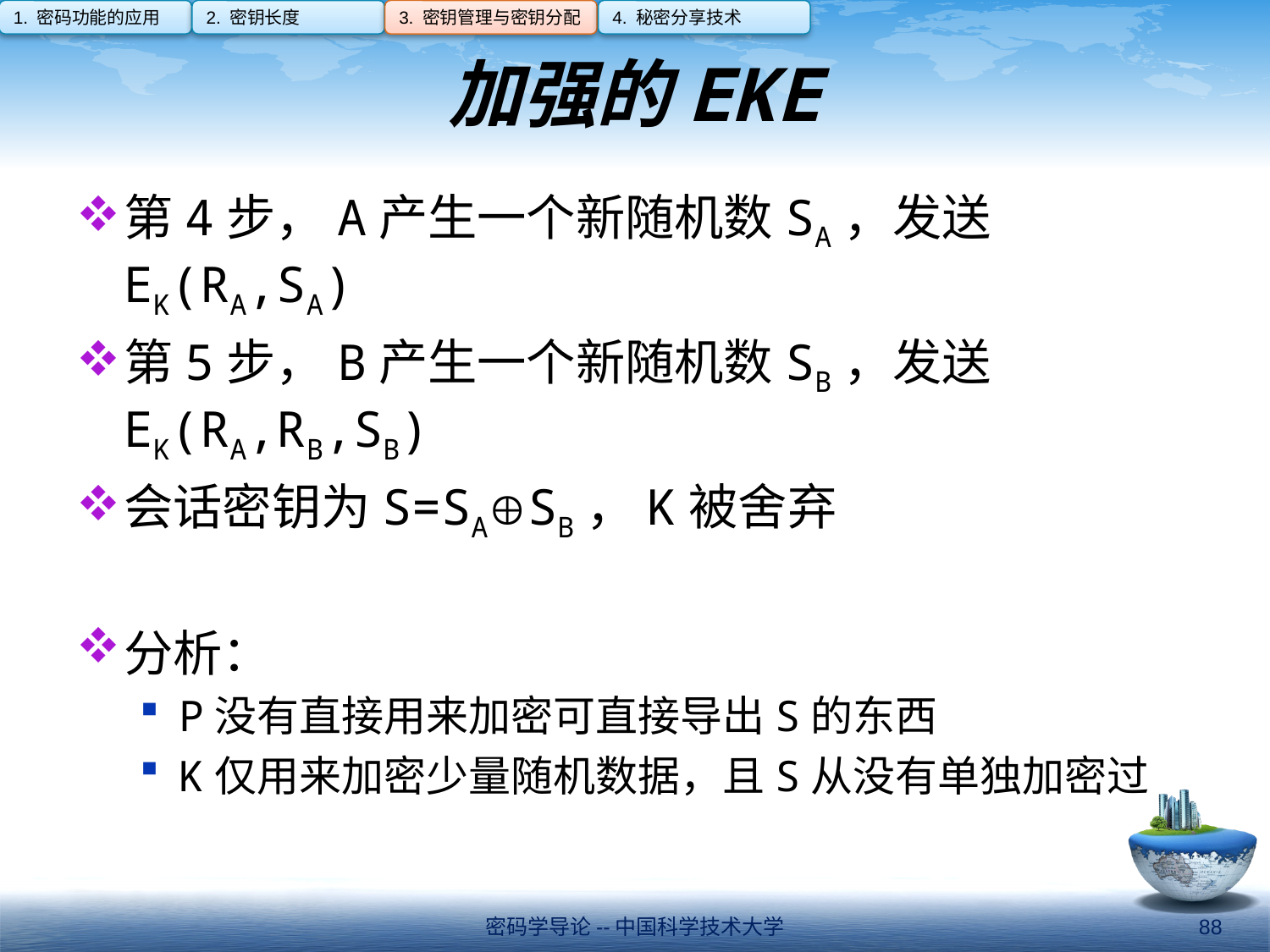

1. 密码功能的应用
2. 密钥长度
3. 密钥管理与密钥分配
4. 秘密分享技术
# 加强的EKE
第4步，A产生一个新随机数SA，发送EK(RA,SA)
第5步，B产生一个新随机数SB，发送EK(RA,RB,SB)
会话密钥为S=SA⊕SB，K被舍弃

分析：
P没有直接用来加密可直接导出S的东西
K仅用来加密少量随机数据，且S从没有单独加密过
密码学导论--中国科学技术大学
88